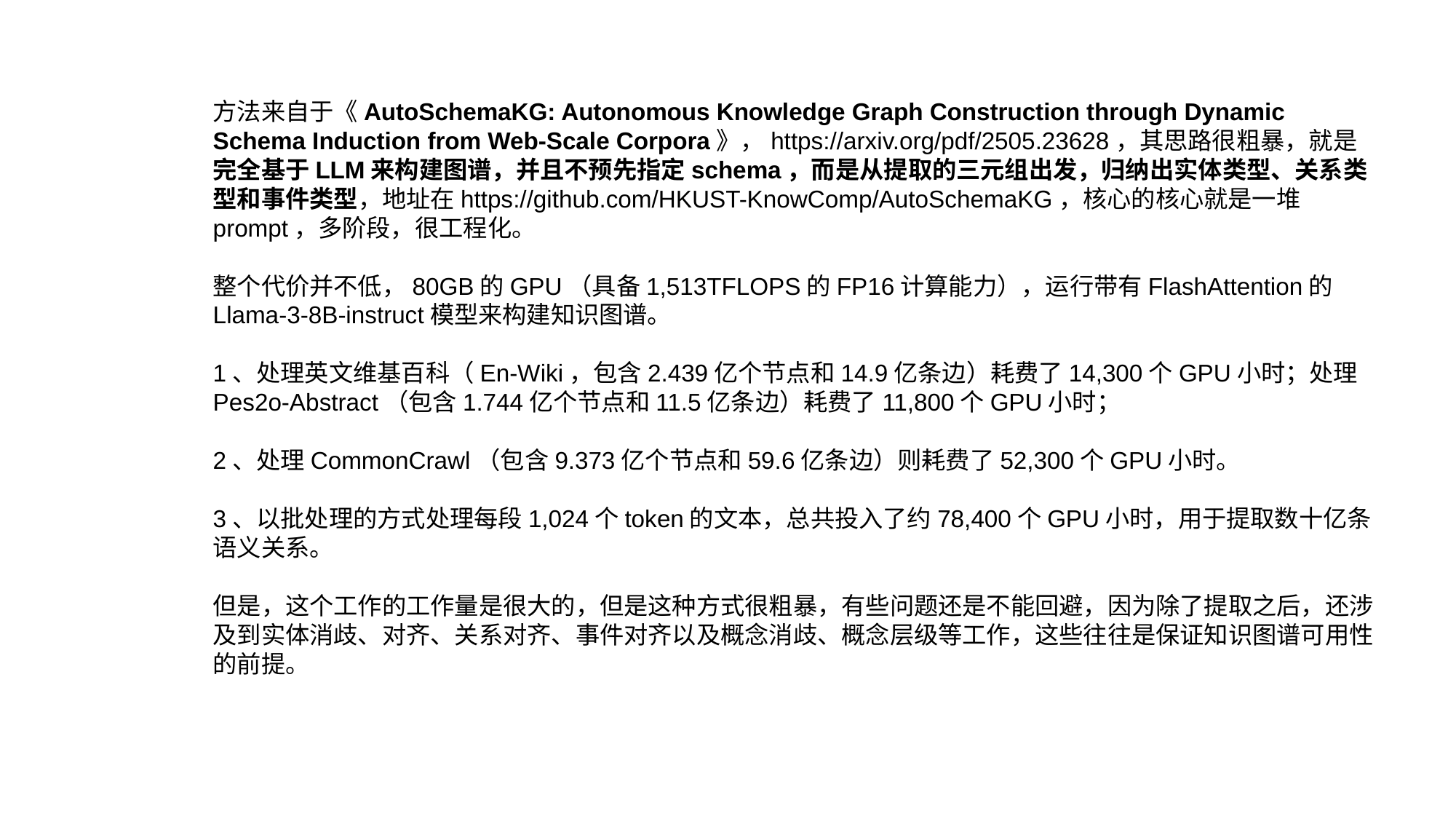

方法来自于《AutoSchemaKG: Autonomous Knowledge Graph Construction through Dynamic Schema Induction from Web-Scale Corpora》，https://arxiv.org/pdf/2505.23628，其思路很粗暴，就是完全基于LLM来构建图谱，并且不预先指定schema，而是从提取的三元组出发，归纳出实体类型、关系类型和事件类型，地址在https://github.com/HKUST-KnowComp/AutoSchemaKG，核心的核心就是一堆prompt，多阶段，很工程化。

整个代价并不低，80GB的GPU（具备1,513TFLOPS的FP16计算能力），运行带有FlashAttention的Llama-3-8B-instruct模型来构建知识图谱。

1、处理英文维基百科（En-Wiki，包含2.439亿个节点和14.9亿条边）耗费了14,300个GPU小时；处理Pes2o-Abstract（包含1.744亿个节点和11.5亿条边）耗费了11,800个GPU小时；

2、处理CommonCrawl（包含9.373亿个节点和59.6亿条边）则耗费了52,300个GPU小时。

3、以批处理的方式处理每段1,024个token的文本，总共投入了约78,400个GPU小时，用于提取数十亿条语义关系。

但是，这个工作的工作量是很大的，但是这种方式很粗暴，有些问题还是不能回避，因为除了提取之后，还涉及到实体消歧、对齐、关系对齐、事件对齐以及概念消歧、概念层级等工作，这些往往是保证知识图谱可用性的前提。